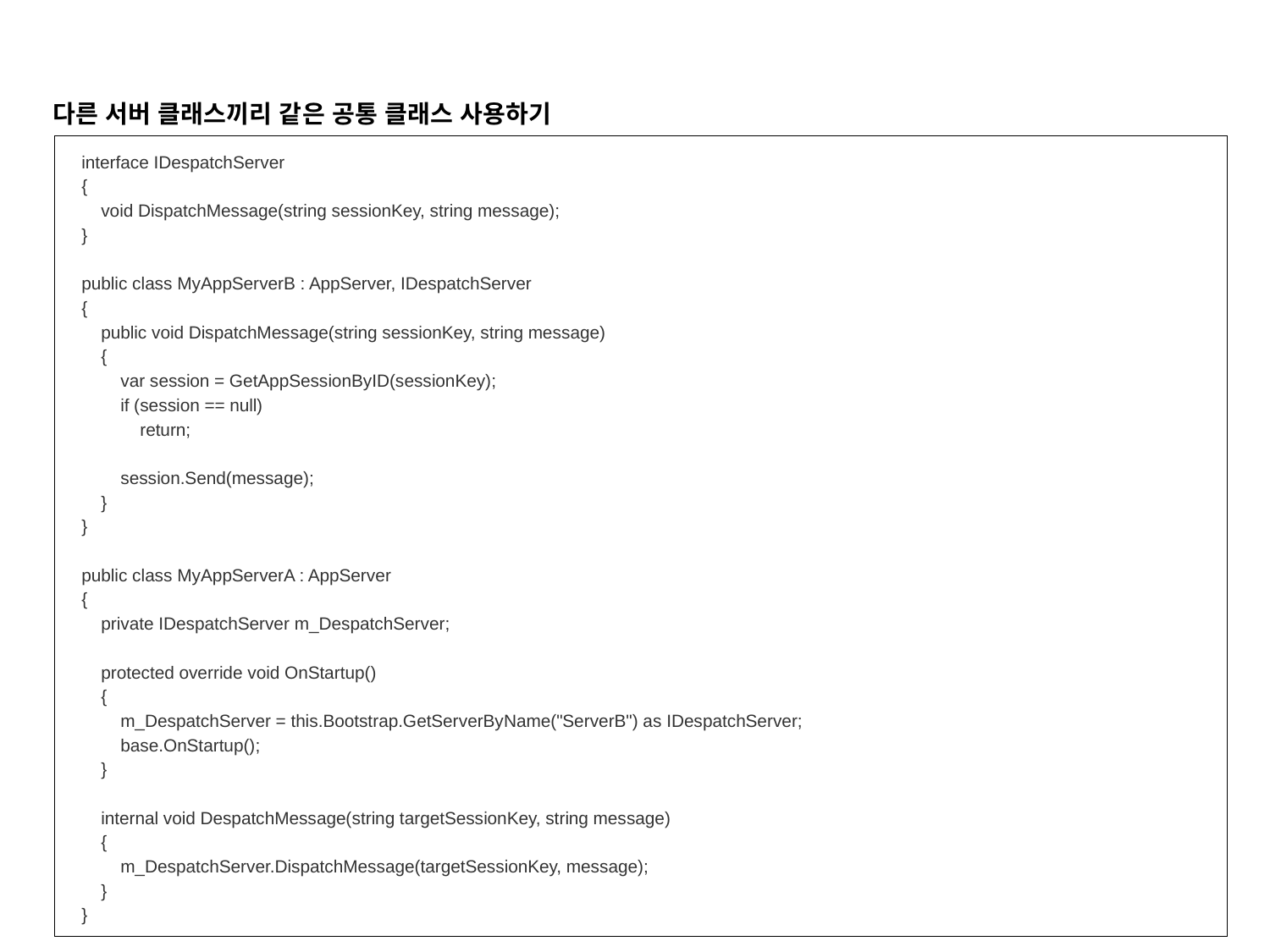

다른 서버 클래스끼리 같은 공통 클래스 사용하기
interface IDespatchServer
{
    void DispatchMessage(string sessionKey, string message);
}
public class MyAppServerB : AppServer, IDespatchServer
{
    public void DispatchMessage(string sessionKey, string message)
    {
        var session = GetAppSessionByID(sessionKey);
        if (session == null)
            return;
        session.Send(message);
    }
}
public class MyAppServerA : AppServer
{
    private IDespatchServer m_DespatchServer;
    protected override void OnStartup()
    {
        m_DespatchServer = this.Bootstrap.GetServerByName("ServerB") as IDespatchServer;
        base.OnStartup();
    }
    internal void DespatchMessage(string targetSessionKey, string message)
    {
        m_DespatchServer.DispatchMessage(targetSessionKey, message);
    }
}